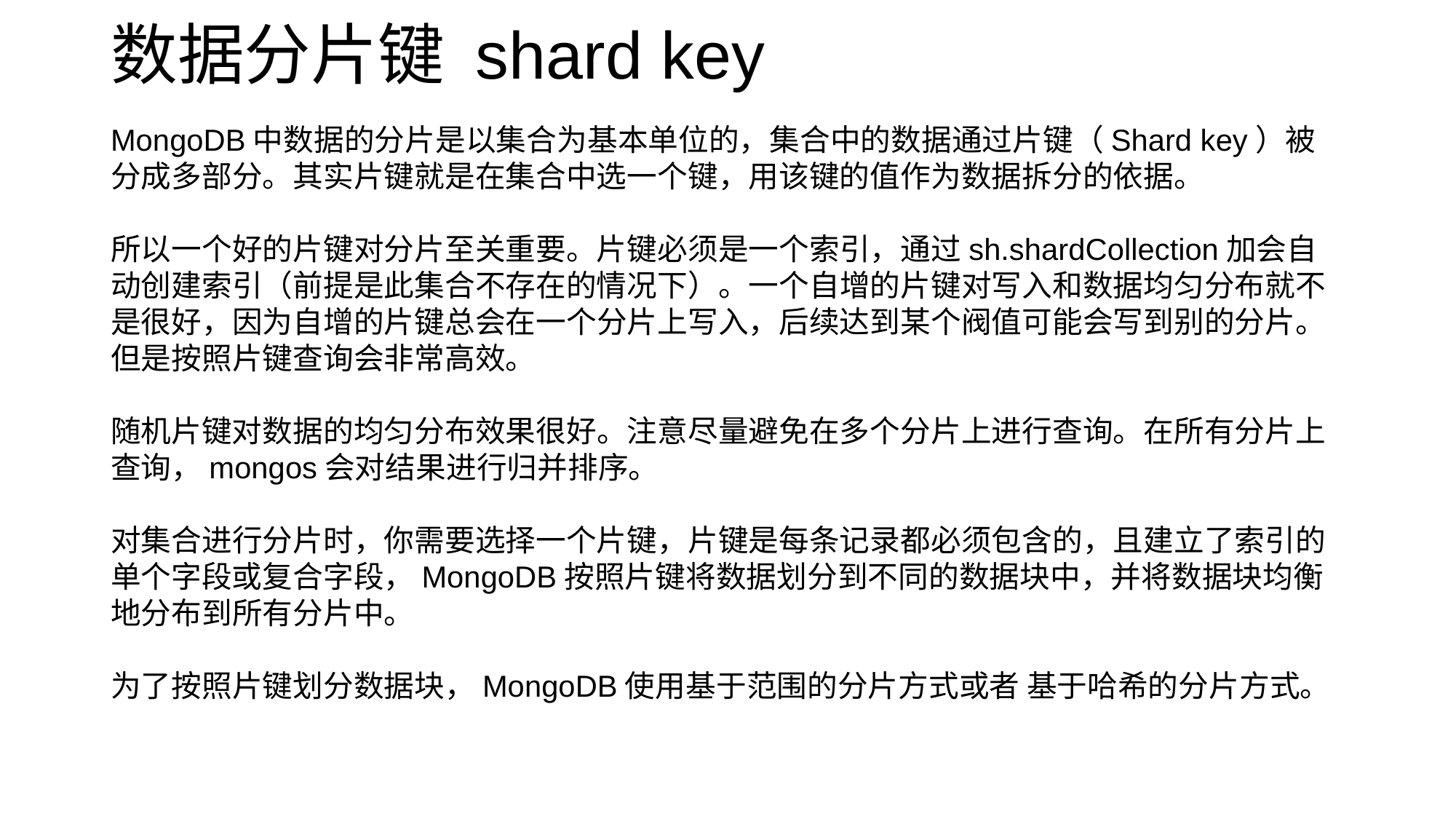

# 数据分片键 shard key
MongoDB中数据的分片是以集合为基本单位的，集合中的数据通过片键（Shard key）被分成多部分。其实片键就是在集合中选一个键，用该键的值作为数据拆分的依据。

所以一个好的片键对分片至关重要。片键必须是一个索引，通过sh.shardCollection加会自动创建索引（前提是此集合不存在的情况下）。一个自增的片键对写入和数据均匀分布就不是很好，因为自增的片键总会在一个分片上写入，后续达到某个阀值可能会写到别的分片。但是按照片键查询会非常高效。

随机片键对数据的均匀分布效果很好。注意尽量避免在多个分片上进行查询。在所有分片上查询，mongos会对结果进行归并排序。

对集合进行分片时，你需要选择一个片键，片键是每条记录都必须包含的，且建立了索引的单个字段或复合字段，MongoDB按照片键将数据划分到不同的数据块中，并将数据块均衡地分布到所有分片中。

为了按照片键划分数据块，MongoDB使用基于范围的分片方式或者 基于哈希的分片方式。